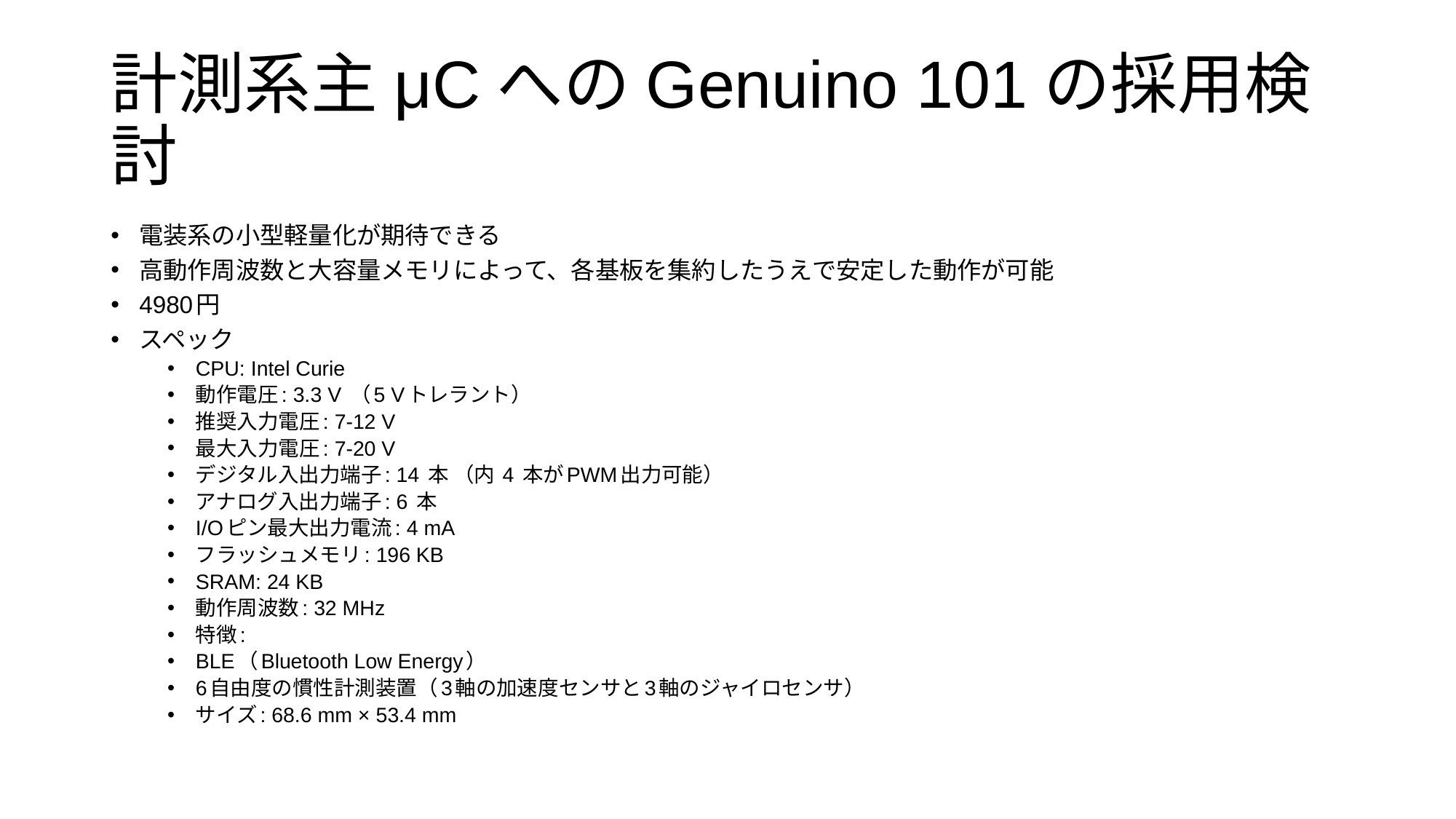

# 計測系主μCへのGenuino 101の採用検討
電装系の小型軽量化が期待できる
高動作周波数と大容量メモリによって、各基板を集約したうえで安定した動作が可能
4980円
スペック
CPU: Intel Curie
動作電圧: 3.3 V （5 Vトレラント）
推奨入力電圧: 7-12 V
最大入力電圧: 7-20 V
デジタル入出力端子: 14 本 （内 4 本がPWM出力可能）
アナログ入出力端子: 6 本
I/Oピン最大出力電流: 4 mA
フラッシュメモリ: 196 KB
SRAM: 24 KB
動作周波数: 32 MHz
特徴:
BLE（Bluetooth Low Energy）
6自由度の慣性計測装置（3軸の加速度センサと3軸のジャイロセンサ）
サイズ: 68.6 mm × 53.4 mm